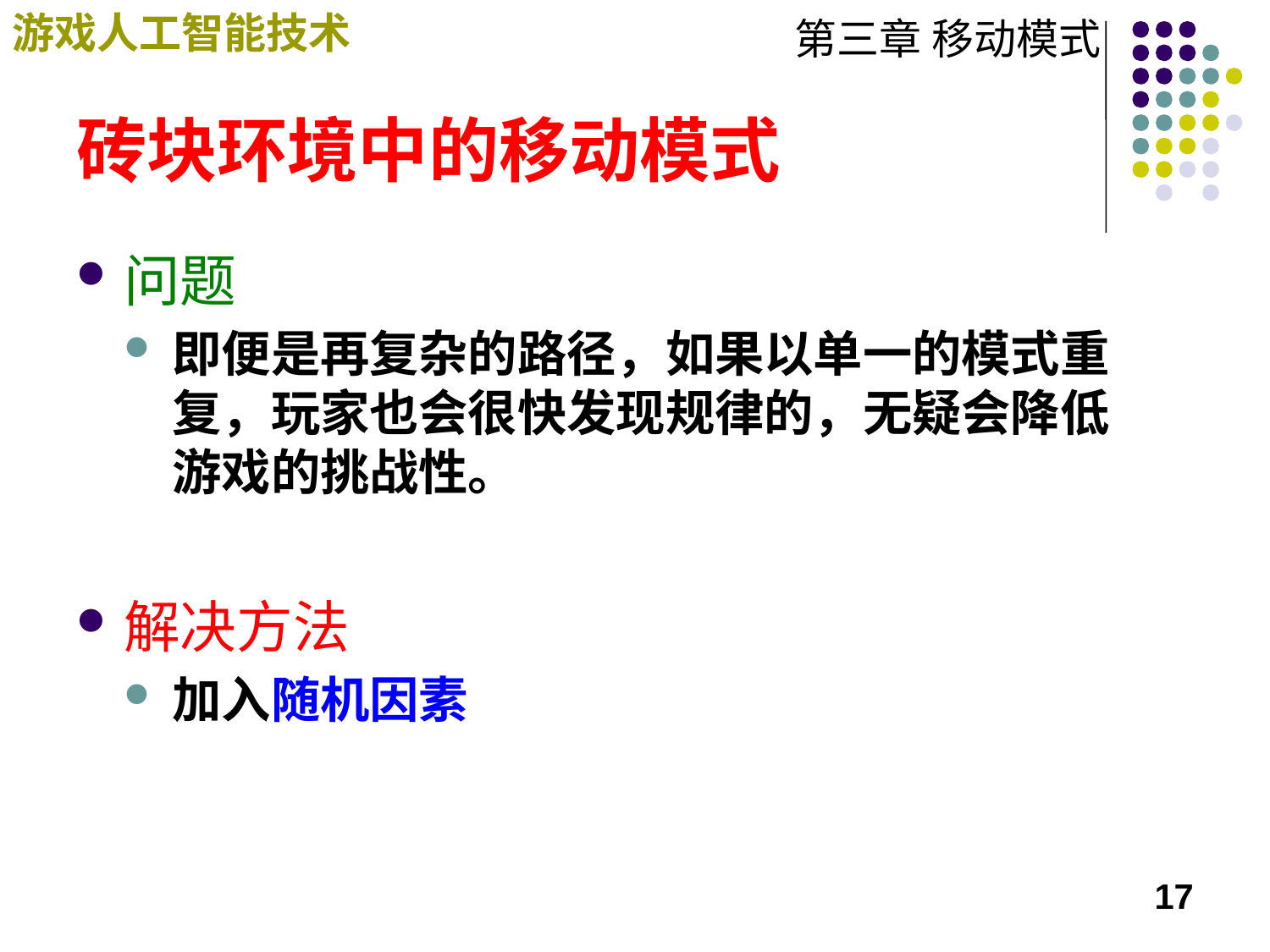

# 砖块环境中的移动模式
问题
即便是再复杂的路径，如果以单一的模式重复，玩家也会很快发现规律的，无疑会降低游戏的挑战性。

解决方法
加入随机因素
17